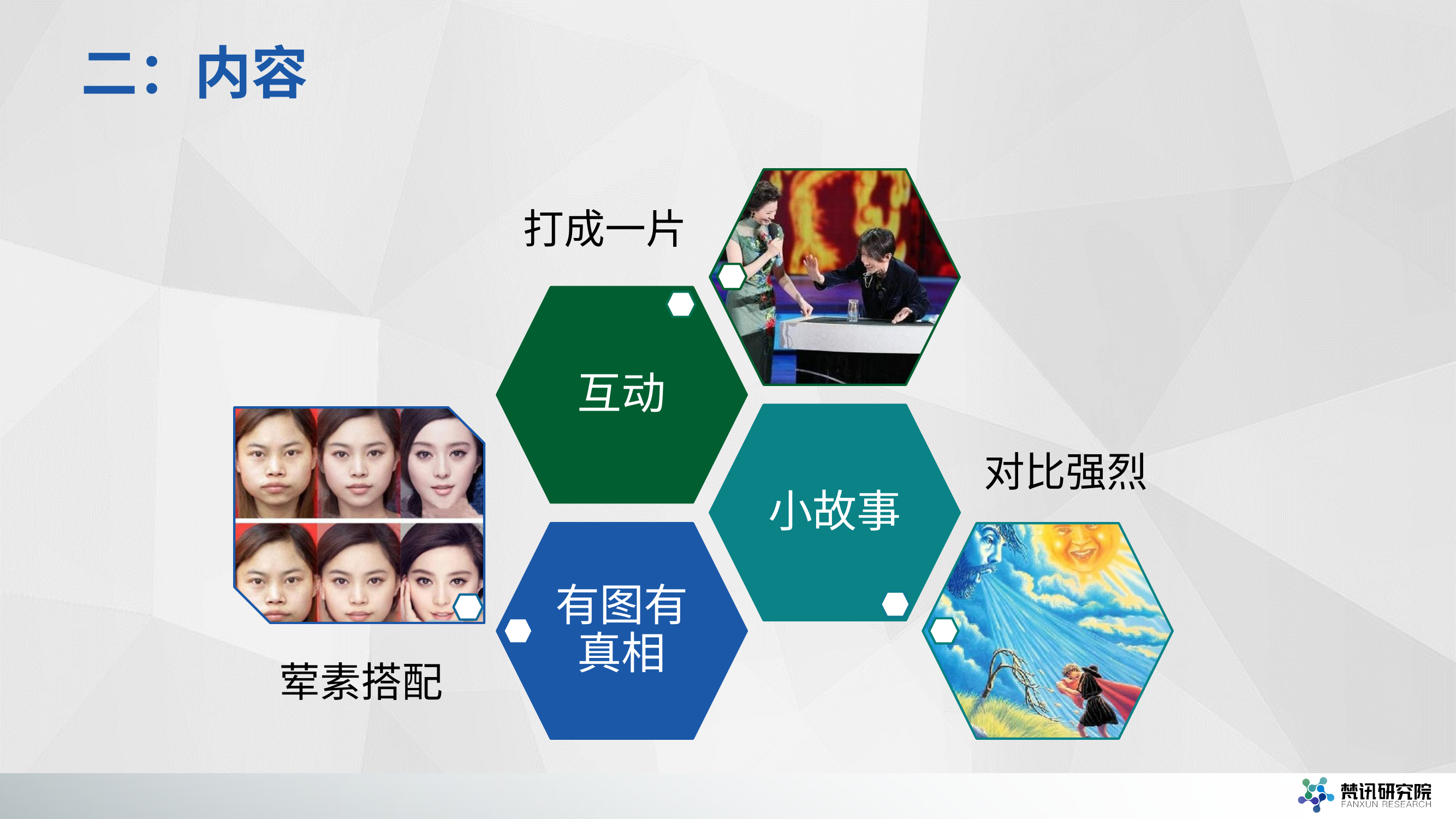

# 二：内容
有图有真相
小故事
互动
打成一片
对比强烈
荤素搭配